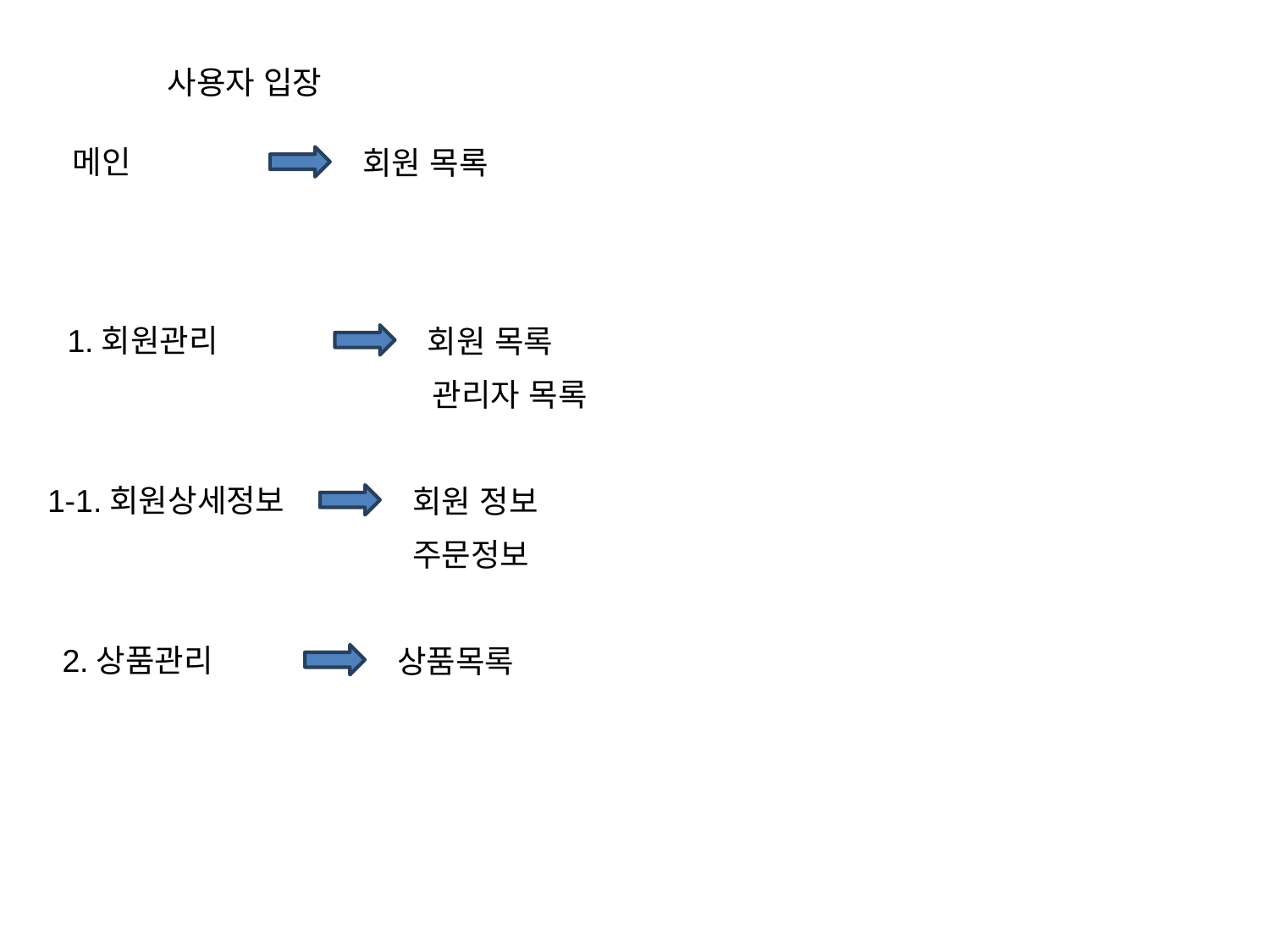

사용자 입장
메인
회원 목록

1.회원관리
회원 목록

관리자 목록
1-1.회원상세정보
회원 정보

주문정보
2.상품관리
상품목록